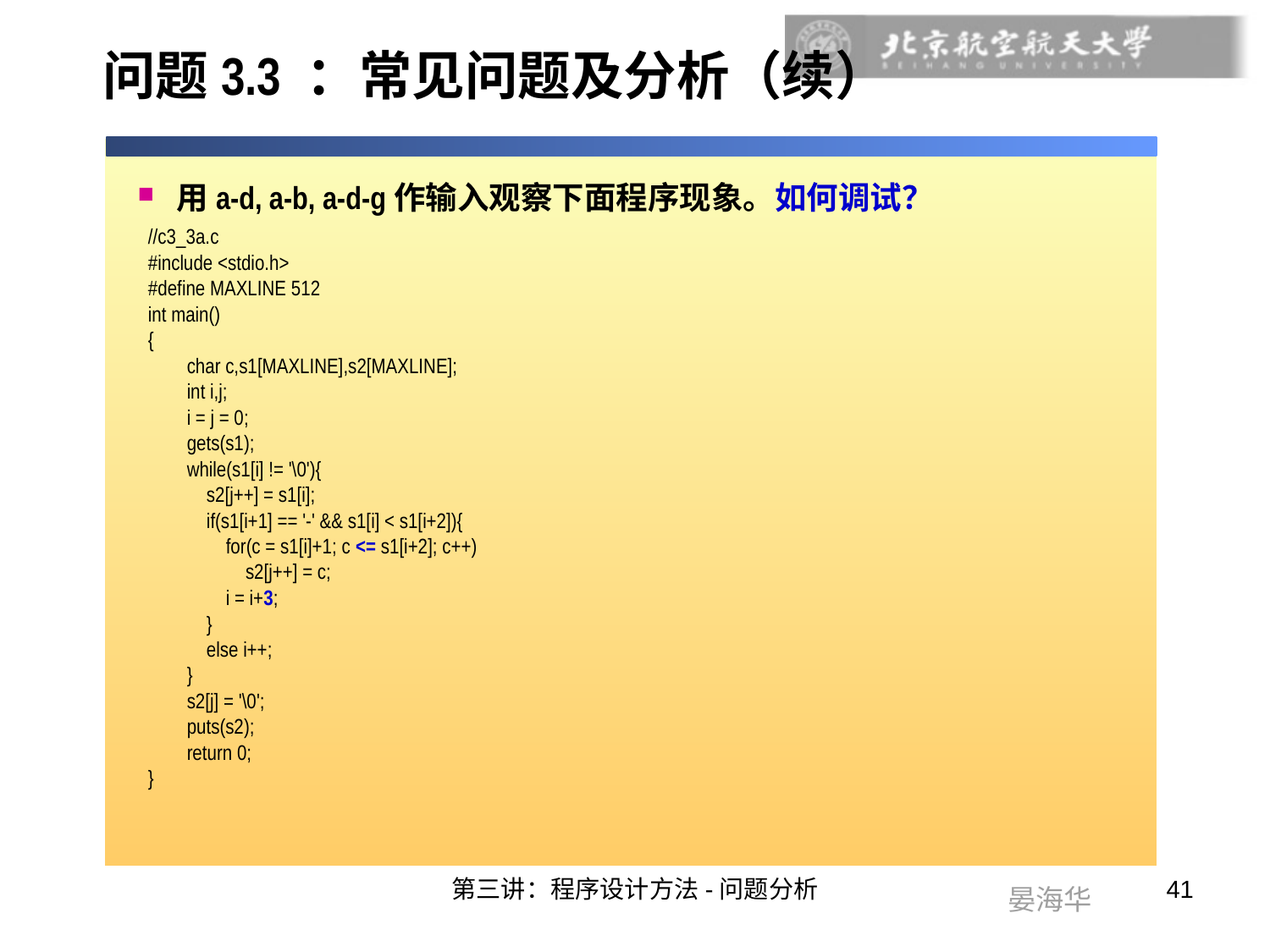

# 问题3.3 ：常见问题及分析（续）
用a-d, a-b, a-d-g作输入观察下面程序现象。如何调试？
//c3_3a.c
#include <stdio.h>
#define MAXLINE 512
int main()
{
	char c,s1[MAXLINE],s2[MAXLINE];
	int i,j;
	i = j = 0;
	gets(s1);
	while(s1[i] != '\0'){
	    s2[j++] = s1[i];
	    if(s1[i+1] == '-' && s1[i] < s1[i+2]){
	        for(c = s1[i]+1; c <= s1[i+2]; c++)
	            s2[j++] = c;
	        i = i+3;
	    }
	    else i++;
	}
	s2[j] = '\0';
	puts(s2);
	return 0;
}
第三讲：程序设计方法-问题分析
41